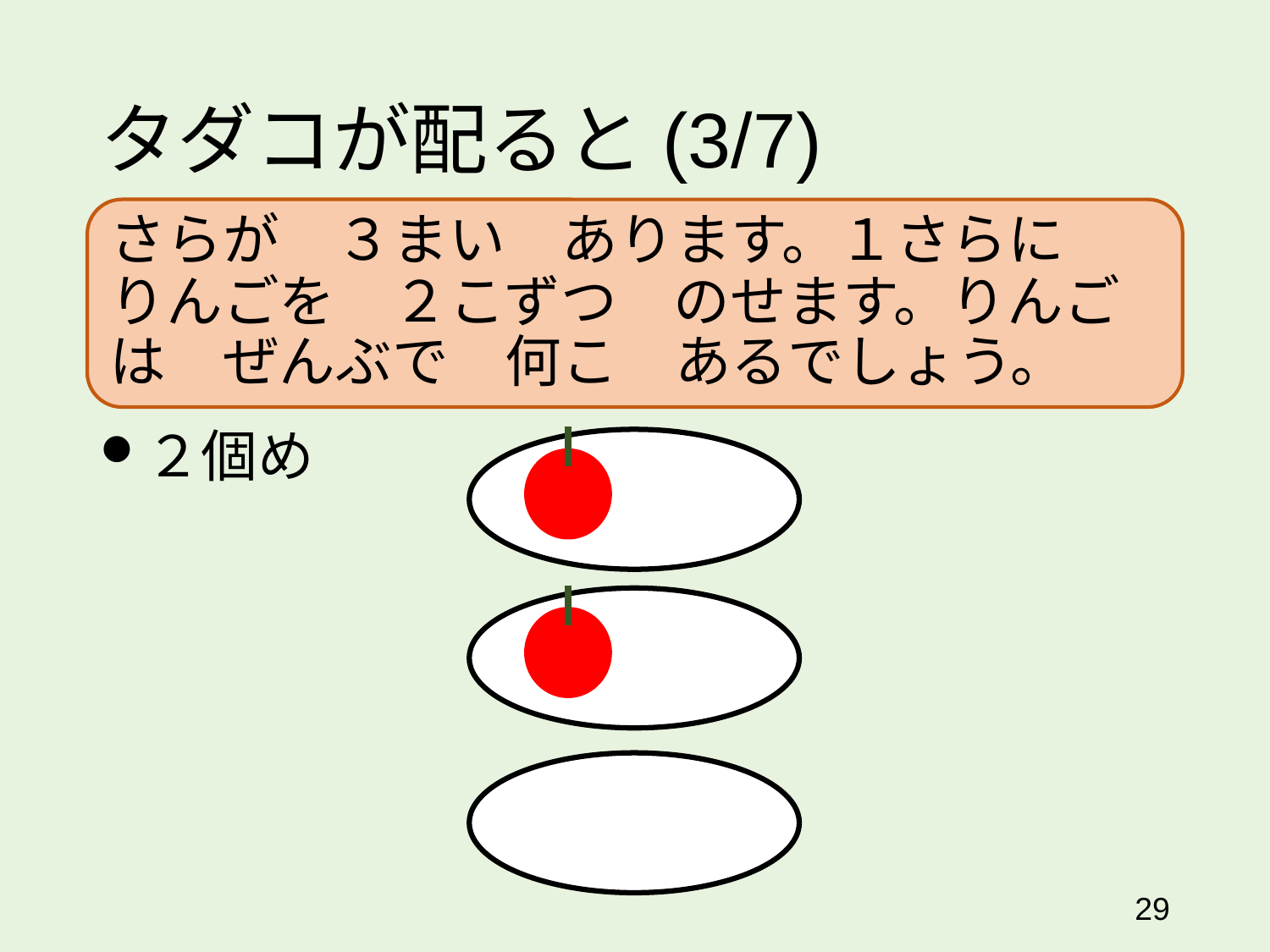

# タダコが配ると(3/7)
さらが　３まい　あります。１さらに　りんごを　２こずつ　のせます。りんごは　ぜんぶで　何こ　あるでしょう。
２個め

29